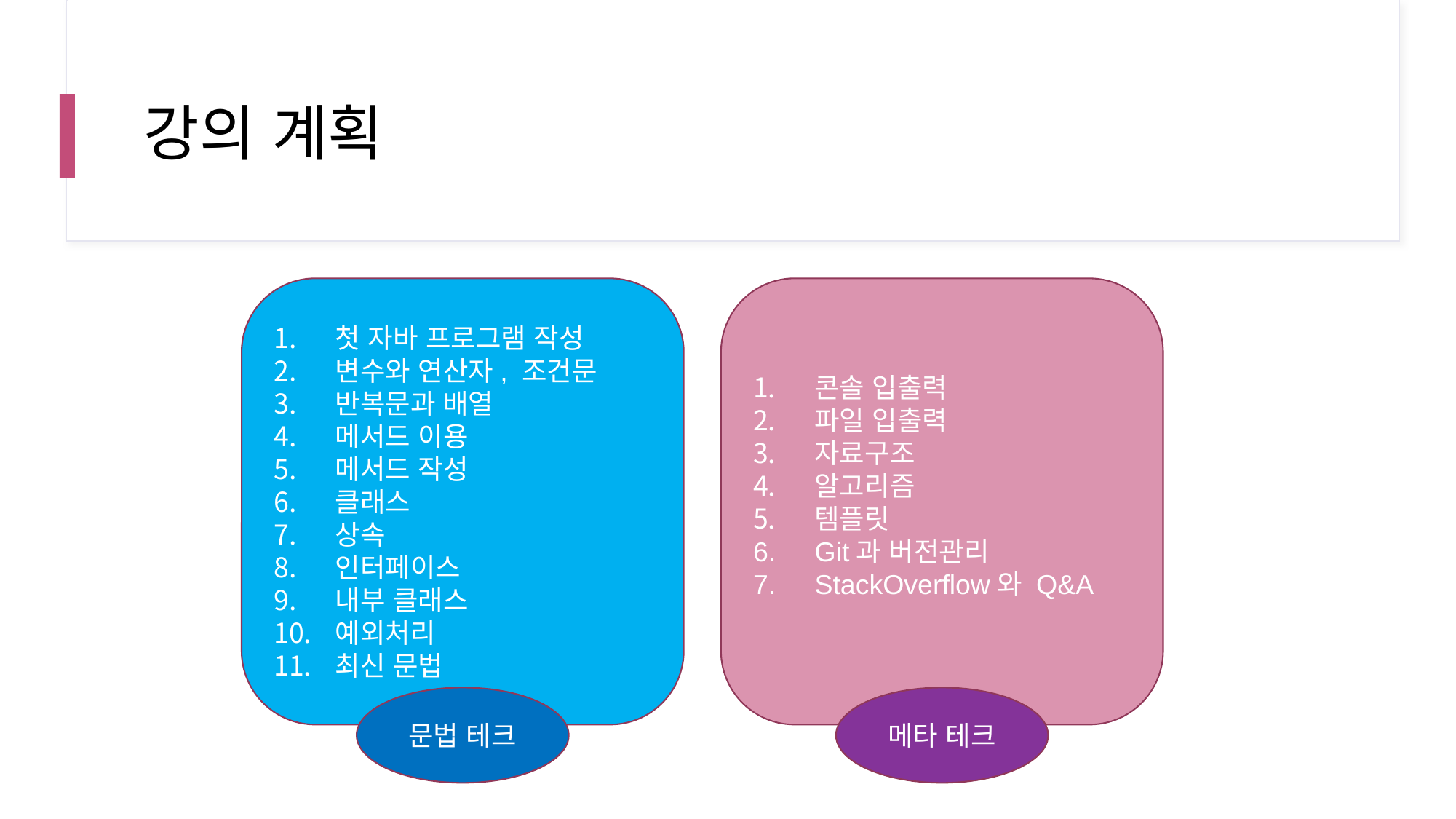

# 강의 계획
첫 자바 프로그램 작성
변수와 연산자, 조건문
반복문과 배열
메서드 이용
메서드 작성
클래스
상속
인터페이스
내부 클래스
예외처리
최신 문법
문법 테크
콘솔 입출력
파일 입출력
자료구조
알고리즘
템플릿
Git과 버전관리
StackOverflow와 Q&A

메타 테크